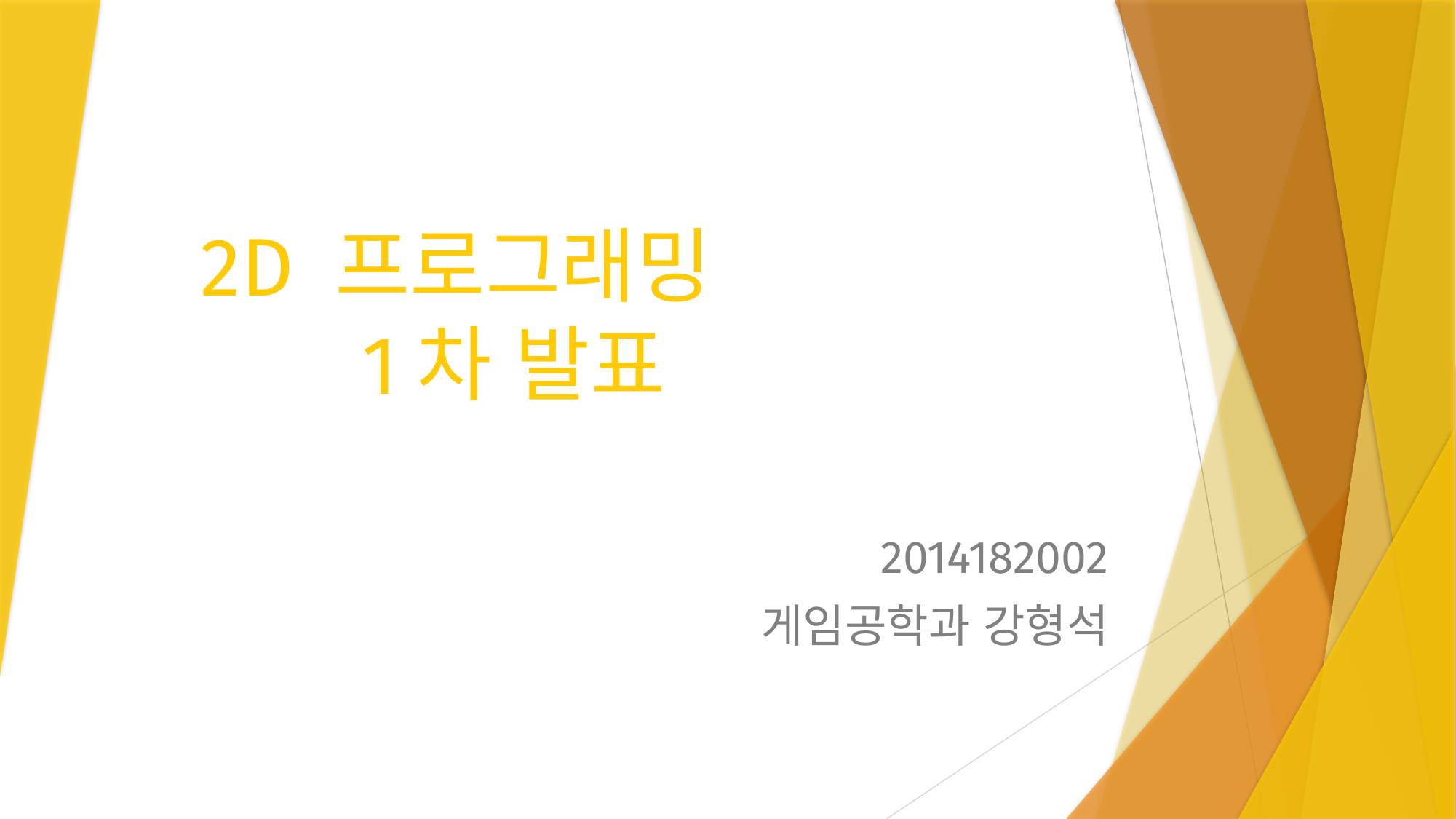

# 2D 프로그래밍 1차 발표
2014182002
게임공학과 강형석